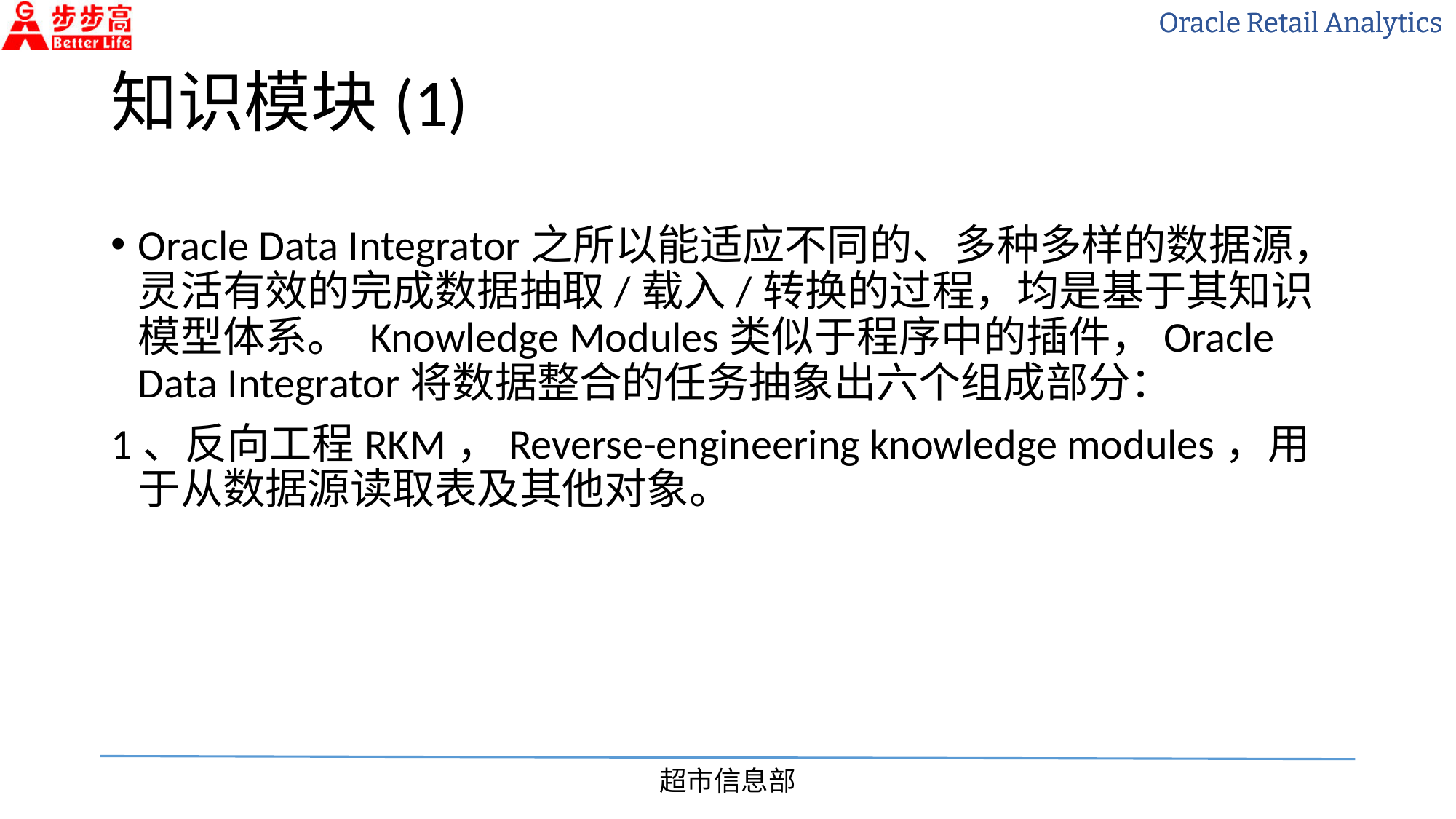

# 知识模块(1)
Oracle Data Integrator之所以能适应不同的、多种多样的数据源，灵活有效的完成数据抽取/载入/转换的过程，均是基于其知识模型体系。 Knowledge Modules类似于程序中的插件，Oracle Data Integrator将数据整合的任务抽象出六个组成部分：
1、反向工程RKM，Reverse-engineering knowledge modules，用于从数据源读取表及其他对象。